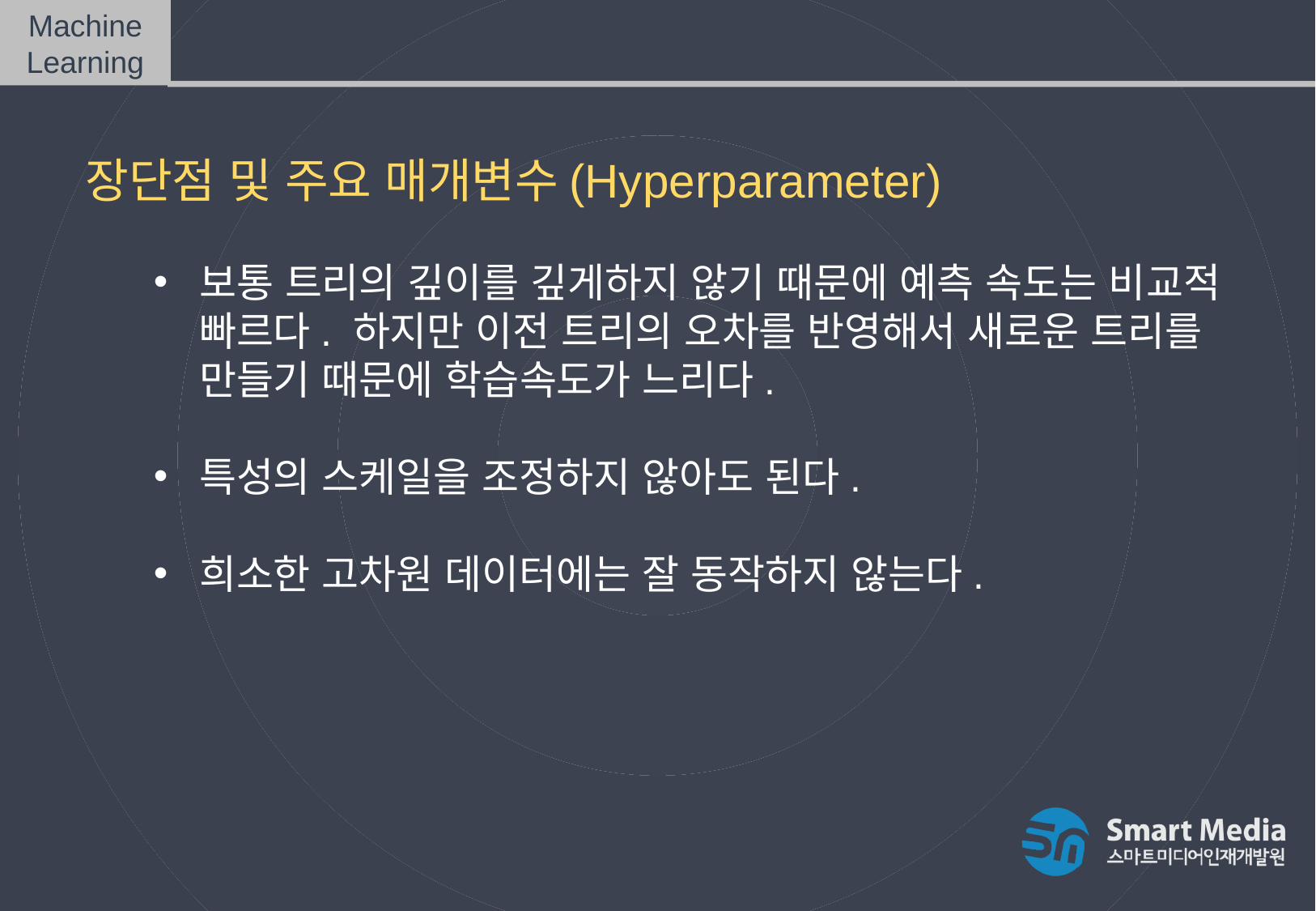

Machine Learning
Decision Tree Ensemble - GradientBoosting

장단점 및 주요 매개변수(Hyperparameter)
보통 트리의 깊이를 깊게하지 않기 때문에 예측 속도는 비교적 빠르다. 하지만 이전 트리의 오차를 반영해서 새로운 트리를 만들기 때문에 학습속도가 느리다.

특성의 스케일을 조정하지 않아도 된다.

희소한 고차원 데이터에는 잘 동작하지 않는다.